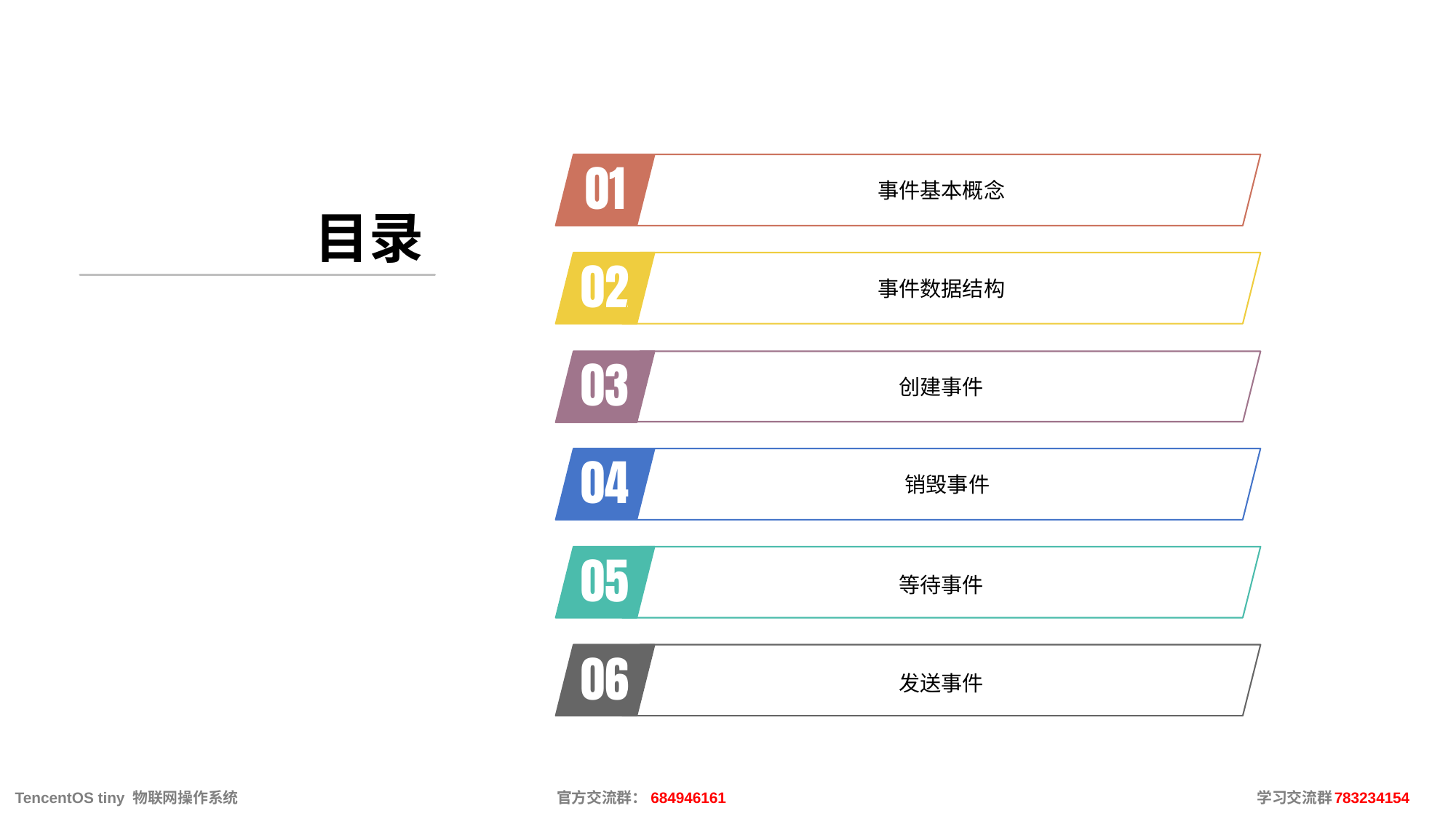

目录
01
事件基本概念
02
事件数据结构
创建事件
03
04
销毁事件
05
等待事件
06
发送事件
 TencentOS tiny 物联网操作系统			官方交流群：684946161					          学习交流群：783234154